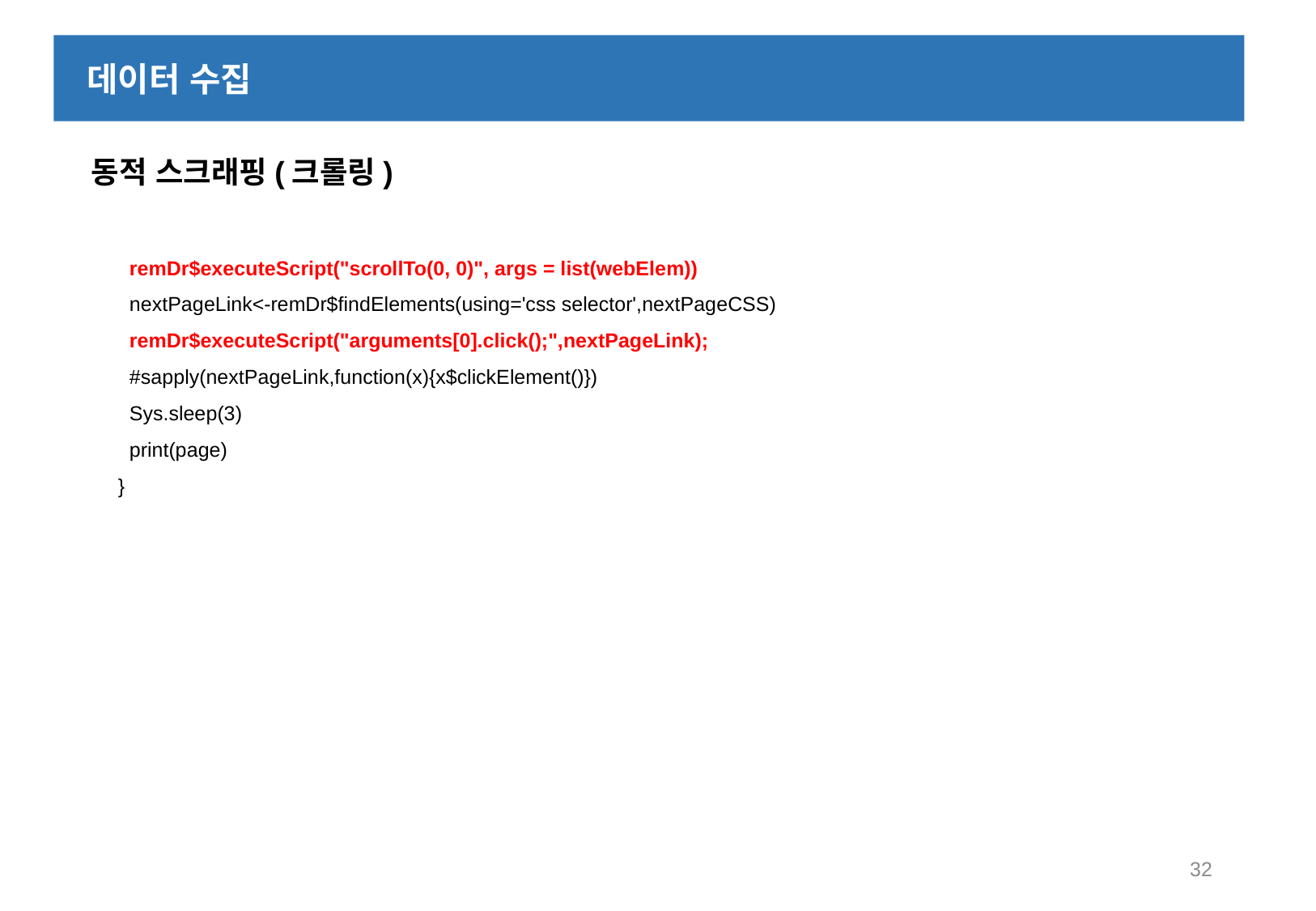

데이터 수집

 동적 스크래핑(크롤링)
  remDr$executeScript("scrollTo(0, 0)", args = list(webElem))
  nextPageLink<-remDr$findElements(using='css selector',nextPageCSS)
  remDr$executeScript("arguments[0].click();",nextPageLink);
  #sapply(nextPageLink,function(x){x$clickElement()})
  Sys.sleep(3)
  print(page)
}
32